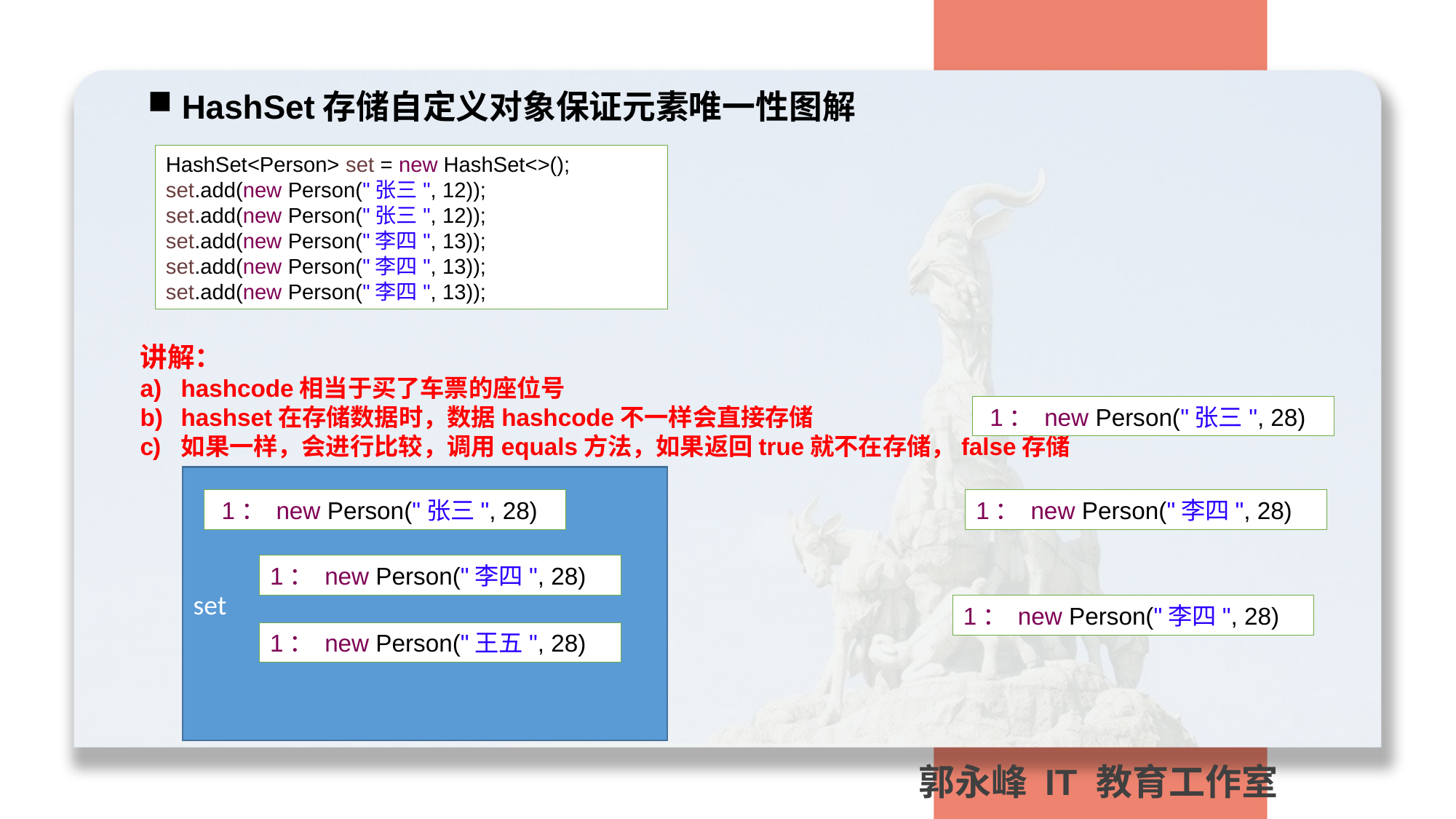

HashSet存储自定义对象保证元素唯一性图解
HashSet<Person> set = new HashSet<>();
set.add(new Person("张三", 12));
set.add(new Person("张三", 12));
set.add(new Person("李四", 13));
set.add(new Person("李四", 13));
set.add(new Person("李四", 13));
讲解：
hashcode相当于买了车票的座位号
hashset在存储数据时，数据hashcode不一样会直接存储
如果一样，会进行比较，调用equals方法，如果返回true就不在存储，false存储
 1： new Person("张三", 28)
set
 1： new Person("张三", 28)
1： new Person("李四", 28)
1： new Person("李四", 28)
1： new Person("李四", 28)
1： new Person("王五", 28)